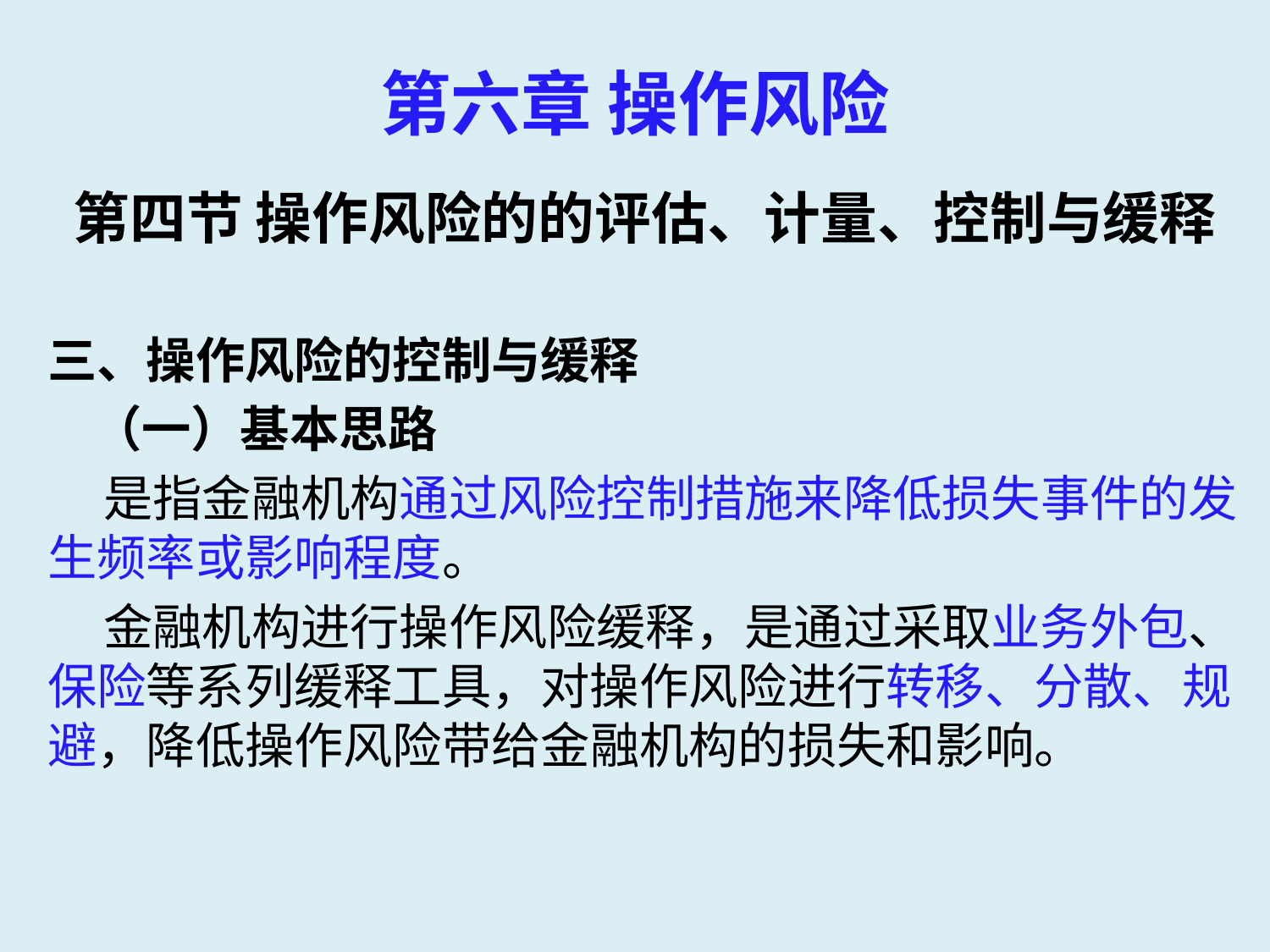

# 第六章 操作风险
第四节 操作风险的的评估、计量、控制与缓释

三、操作风险的控制与缓释
   （一）基本思路
    是指金融机构通过风险控制措施来降低损失事件的发生频率或影响程度。
    金融机构进行操作风险缓释，是通过采取业务外包、保险等系列缓释工具，对操作风险进行转移、分散、规避，降低操作风险带给金融机构的损失和影响。

22